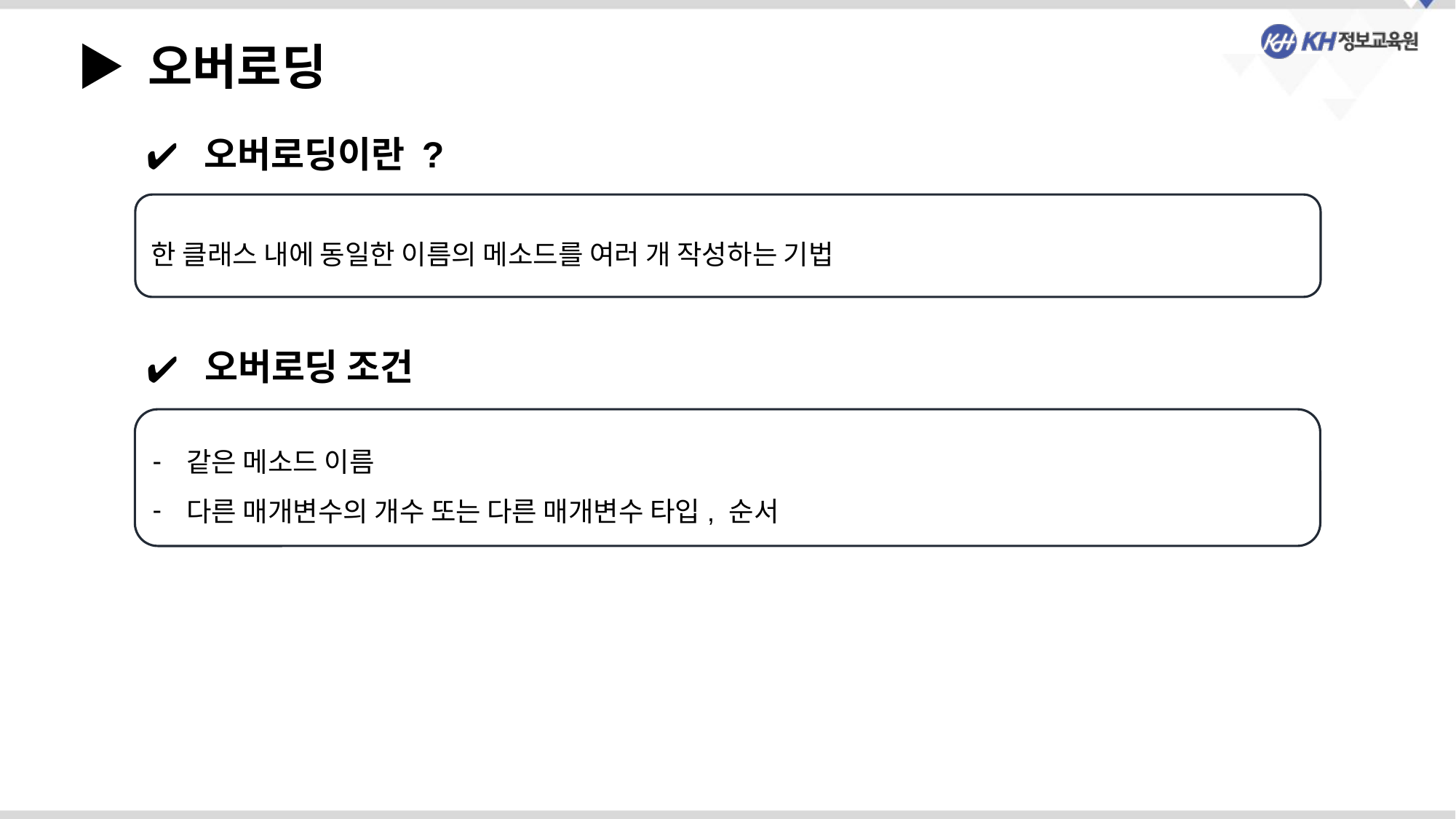

▶ 오버로딩
 오버로딩이란 ?
한 클래스 내에 동일한 이름의 메소드를 여러 개 작성하는 기법
 오버로딩 조건
같은 메소드 이름
다른 매개변수의 개수 또는 다른 매개변수 타입, 순서